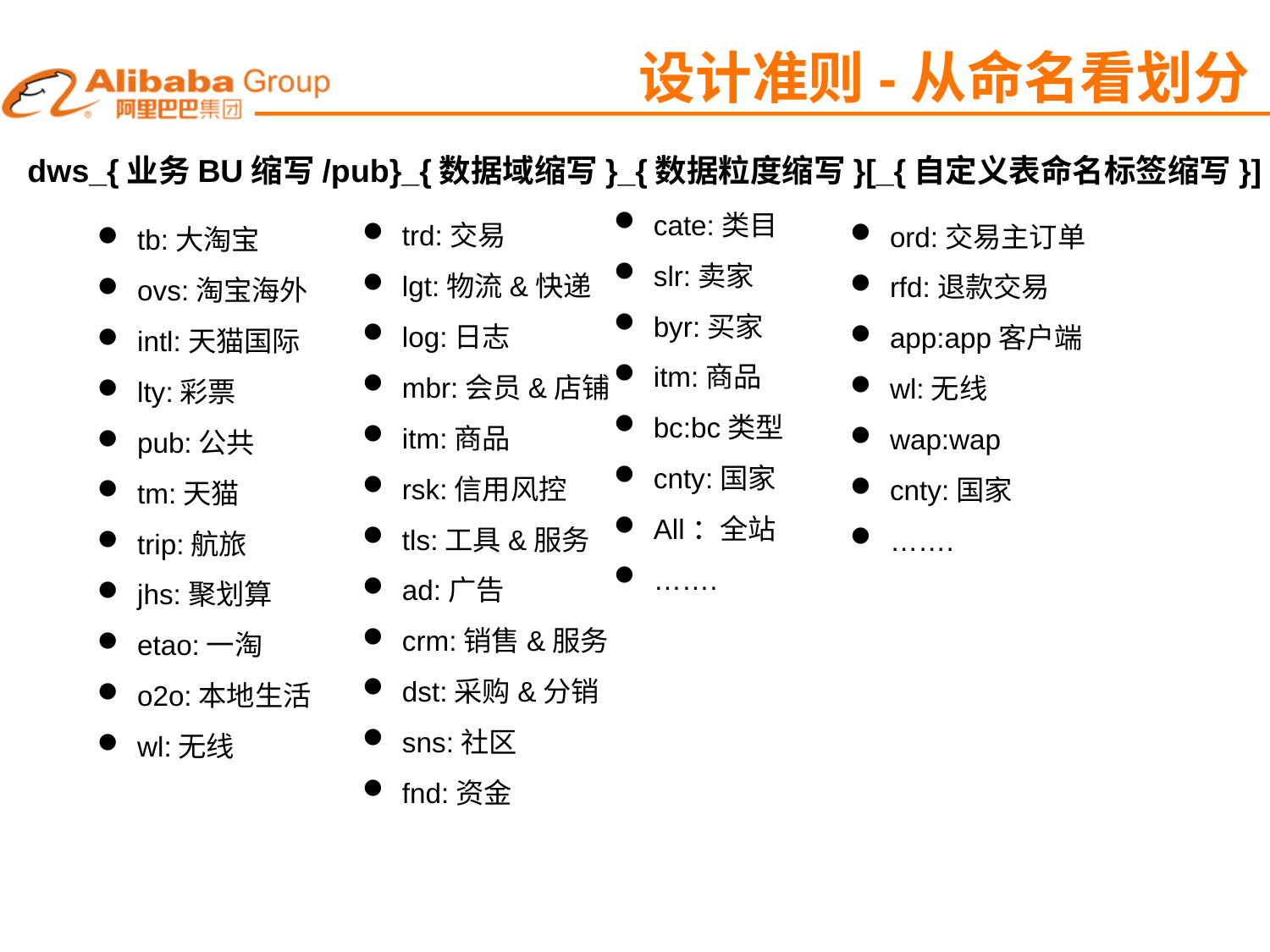

设计准则-从命名看划分
dws_{业务BU缩写/pub}_{数据域缩写}_{数据粒度缩写}[_{自定义表命名标签缩写}]
cate:类目
slr:卖家
byr:买家
itm:商品
bc:bc类型
cnty:国家
All：全站
…….
trd:交易
lgt:物流&快递
log:日志
mbr:会员&店铺
itm:商品
rsk:信用风控
tls:工具&服务
ad:广告
crm:销售&服务
dst:采购&分销
sns:社区
fnd:资金
ord:交易主订单
rfd:退款交易
app:app客户端
wl:无线
wap:wap
cnty:国家
…….
tb:大淘宝
ovs:淘宝海外
intl:天猫国际
lty:彩票
pub:公共
tm:天猫
trip:航旅
jhs:聚划算
etao:一淘
o2o:本地生活
wl:无线
流量
商品
交易